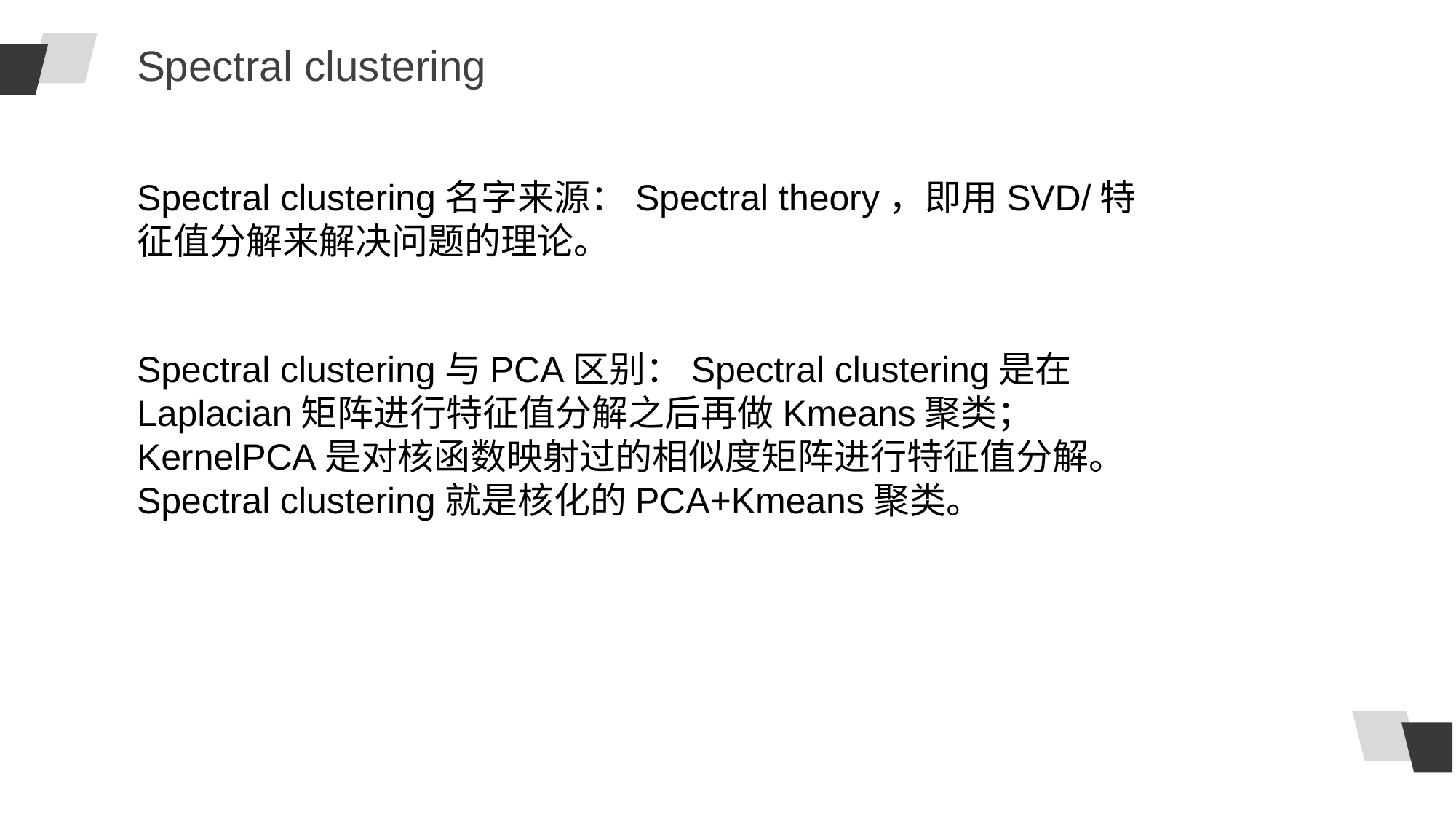

Spectral clustering
Spectral clustering名字来源：Spectral theory，即用SVD/特征值分解来解决问题的理论。
Spectral clustering与PCA区别：Spectral clustering是在Laplacian矩阵进行特征值分解之后再做Kmeans聚类；KernelPCA是对核函数映射过的相似度矩阵进行特征值分解。Spectral clustering就是核化的PCA+Kmeans聚类。